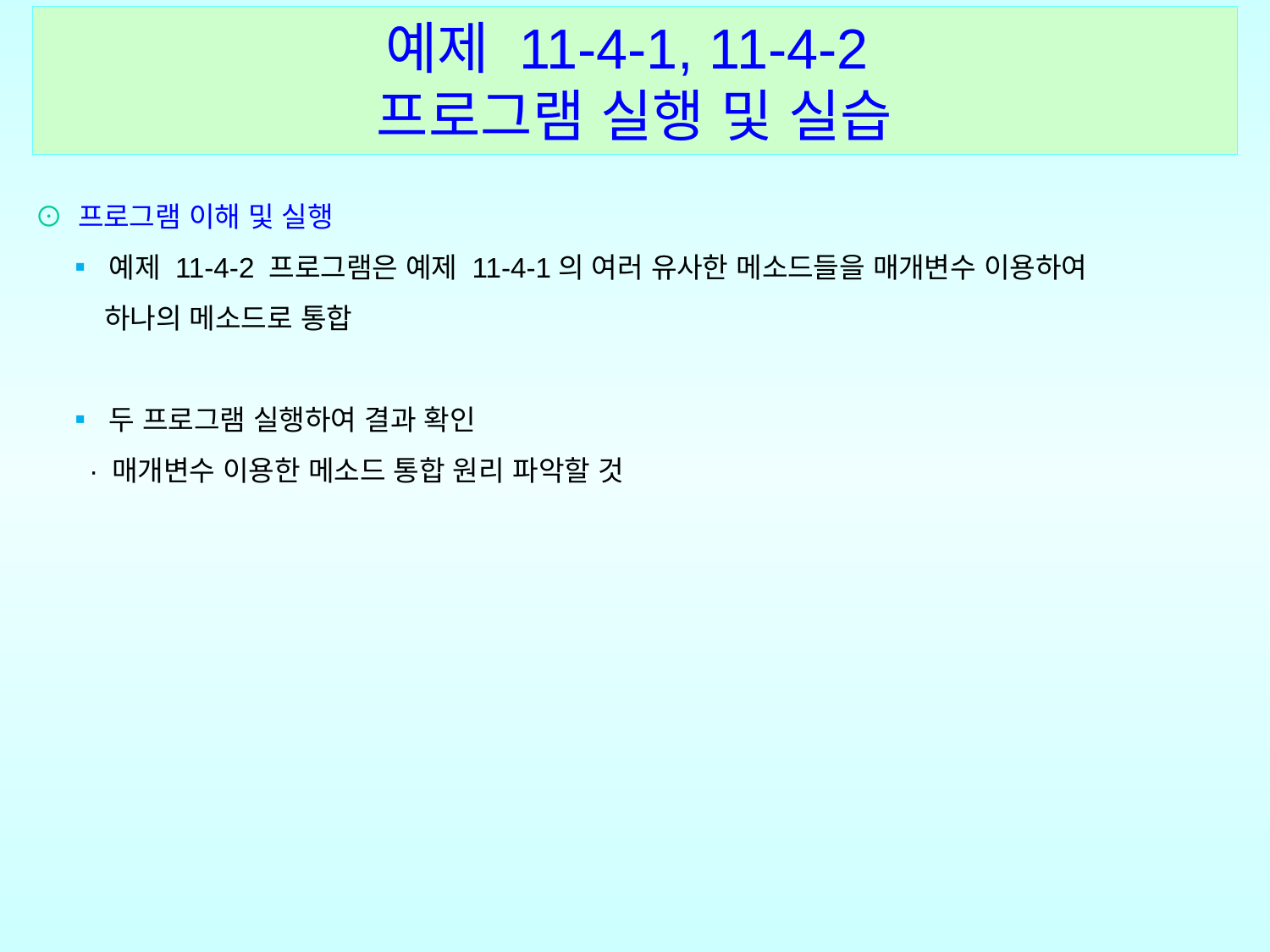

예제 11-4-1, 11-4-2
프로그램 실행 및 실습
⊙ 프로그램 이해 및 실행
    ▪ 예제 11-4-2 프로그램은 예제 11-4-1의 여러 유사한 메소드들을 매개변수 이용하여
        하나의 메소드로 통합

    ▪ 두 프로그램 실행하여 결과 확인
       ∙ 매개변수 이용한 메소드 통합 원리 파악할 것